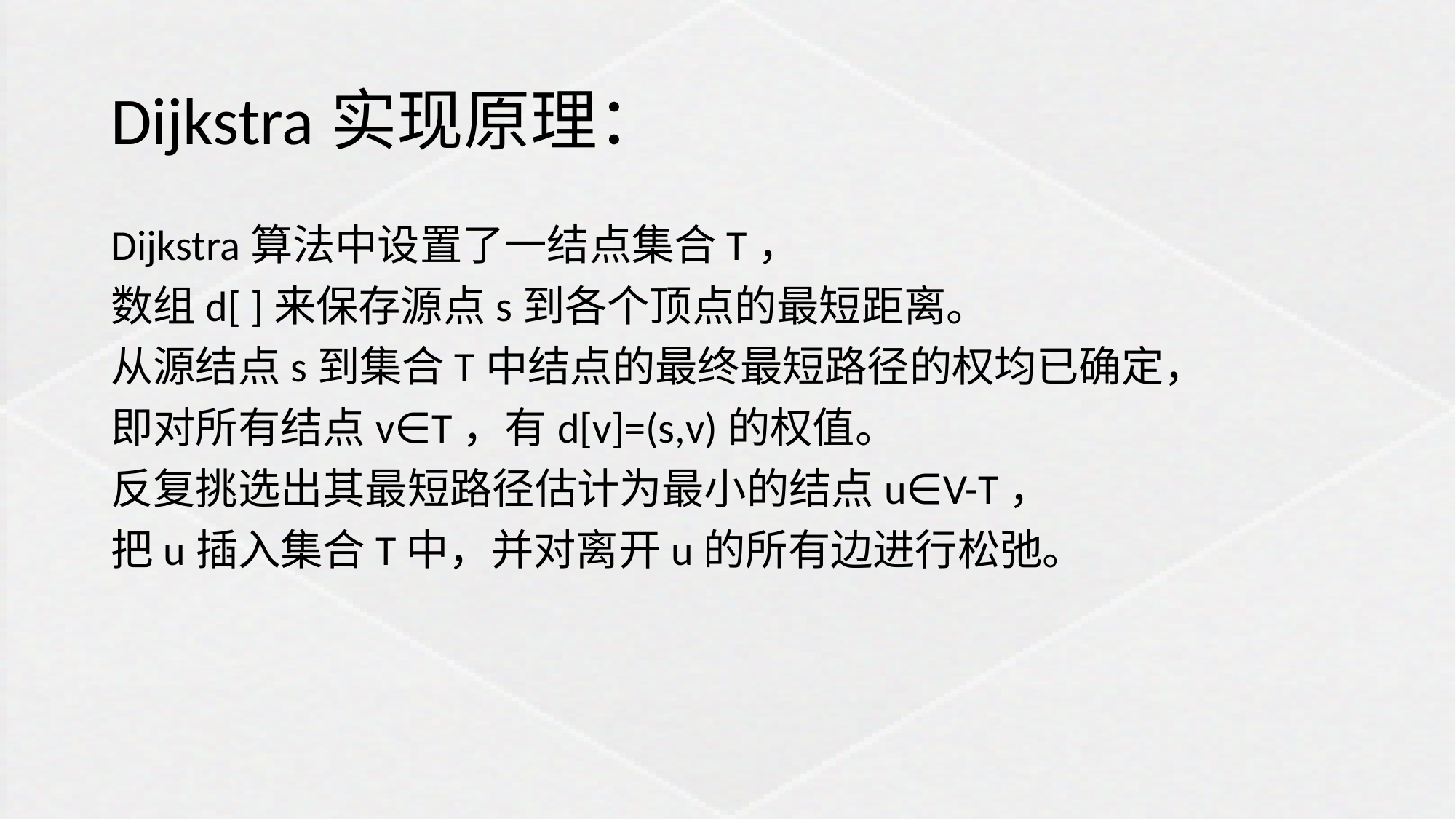

# Dijkstra实现原理：
Dijkstra算法中设置了一结点集合T，
数组d[ ]来保存源点s到各个顶点的最短距离。
从源结点s到集合T中结点的最终最短路径的权均已确定，
即对所有结点v∈T，有d[v]=(s,v)的权值。
反复挑选出其最短路径估计为最小的结点u∈V-T，
把u插入集合T中，并对离开u的所有边进行松弛。